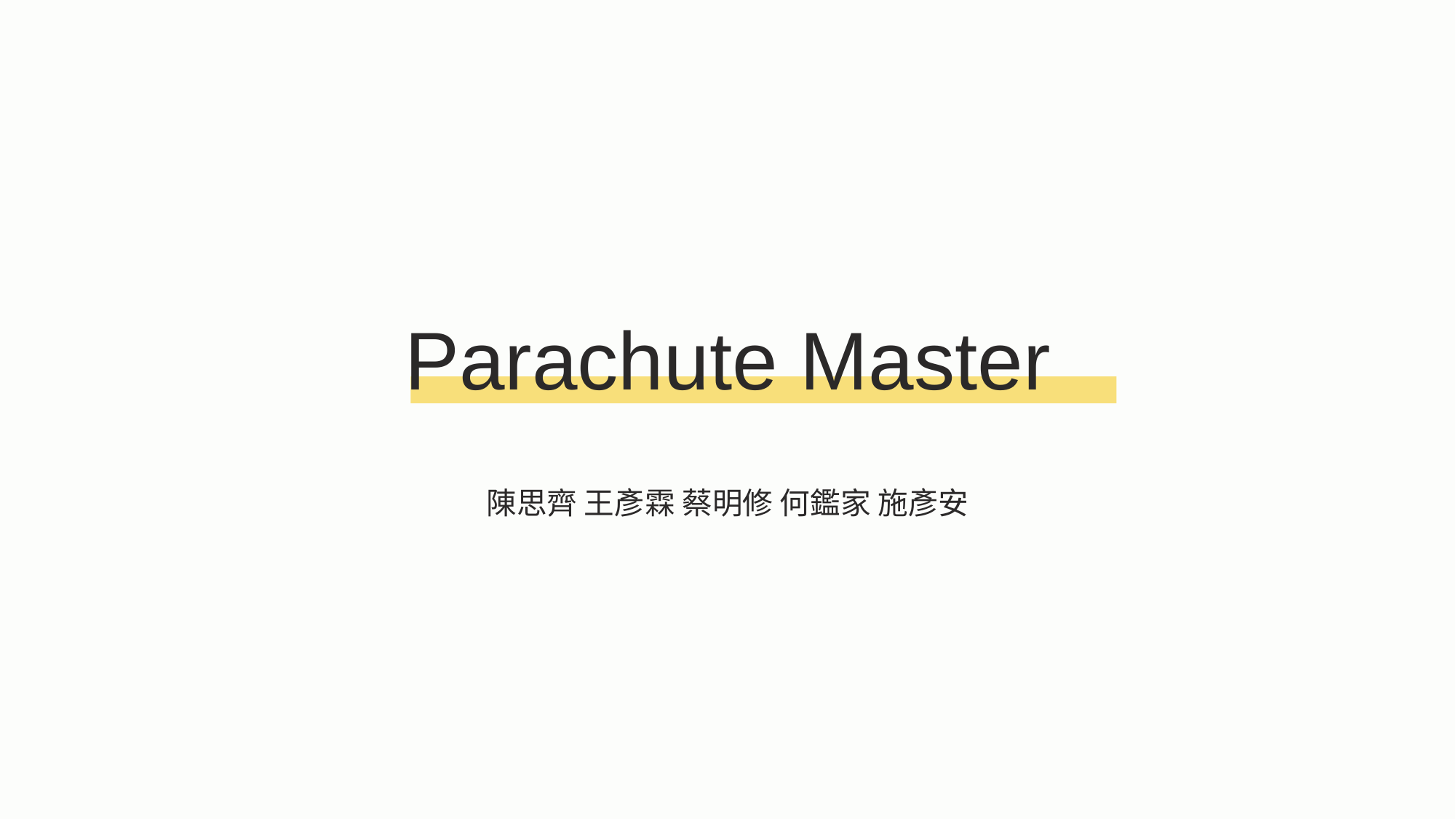

Parachute Master

陳思齊 王彥霖 蔡明修 何鑑家 施彥安